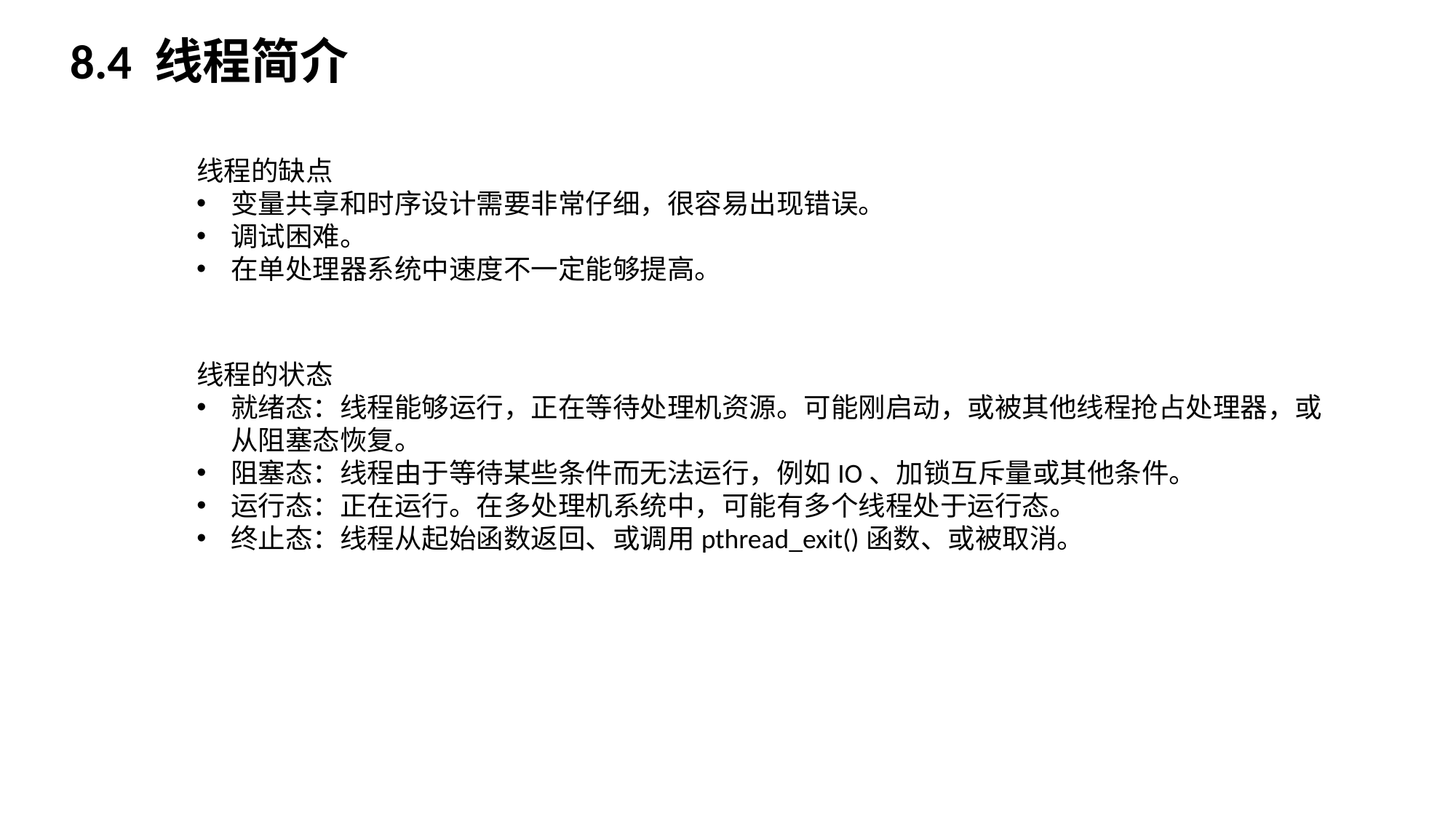

8.4 线程简介
线程的缺点
变量共享和时序设计需要非常仔细，很容易出现错误。
调试困难。
在单处理器系统中速度不一定能够提高。
线程的状态
就绪态：线程能够运行，正在等待处理机资源。可能刚启动，或被其他线程抢占处理器，或从阻塞态恢复。
阻塞态：线程由于等待某些条件而无法运行，例如IO、加锁互斥量或其他条件。
运行态：正在运行。在多处理机系统中，可能有多个线程处于运行态。
终止态：线程从起始函数返回、或调用pthread_exit()函数、或被取消。